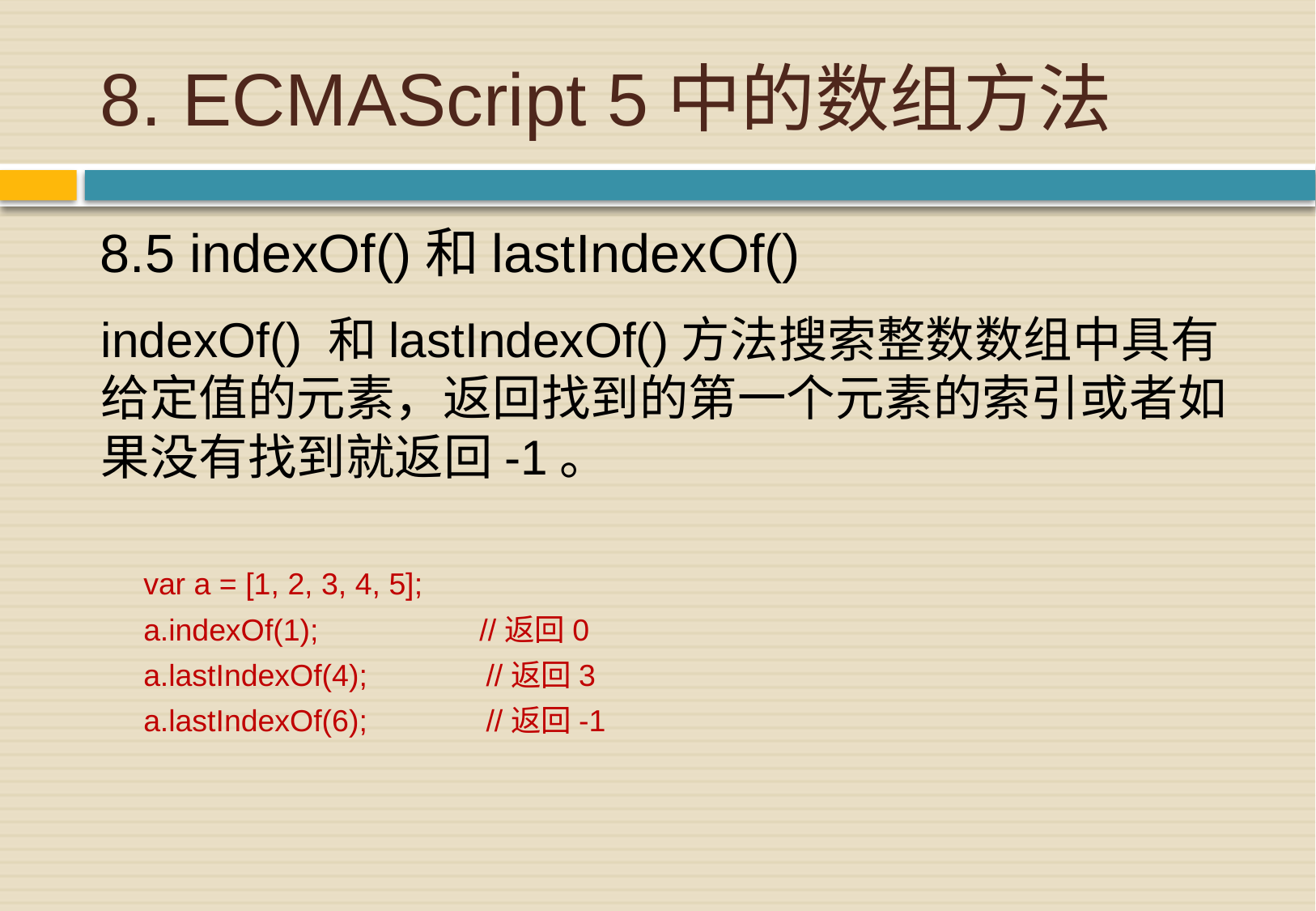

# 8. ECMAScript 5中的数组方法
8.5 indexOf()和lastIndexOf()
indexOf() 和lastIndexOf()方法搜索整数数组中具有给定值的元素，返回找到的第一个元素的索引或者如果没有找到就返回-1。

var a = [1, 2, 3, 4, 5];
a.indexOf(1);                   //返回0
a.lastIndexOf(4);              //返回3
a.lastIndexOf(6);              //返回-1